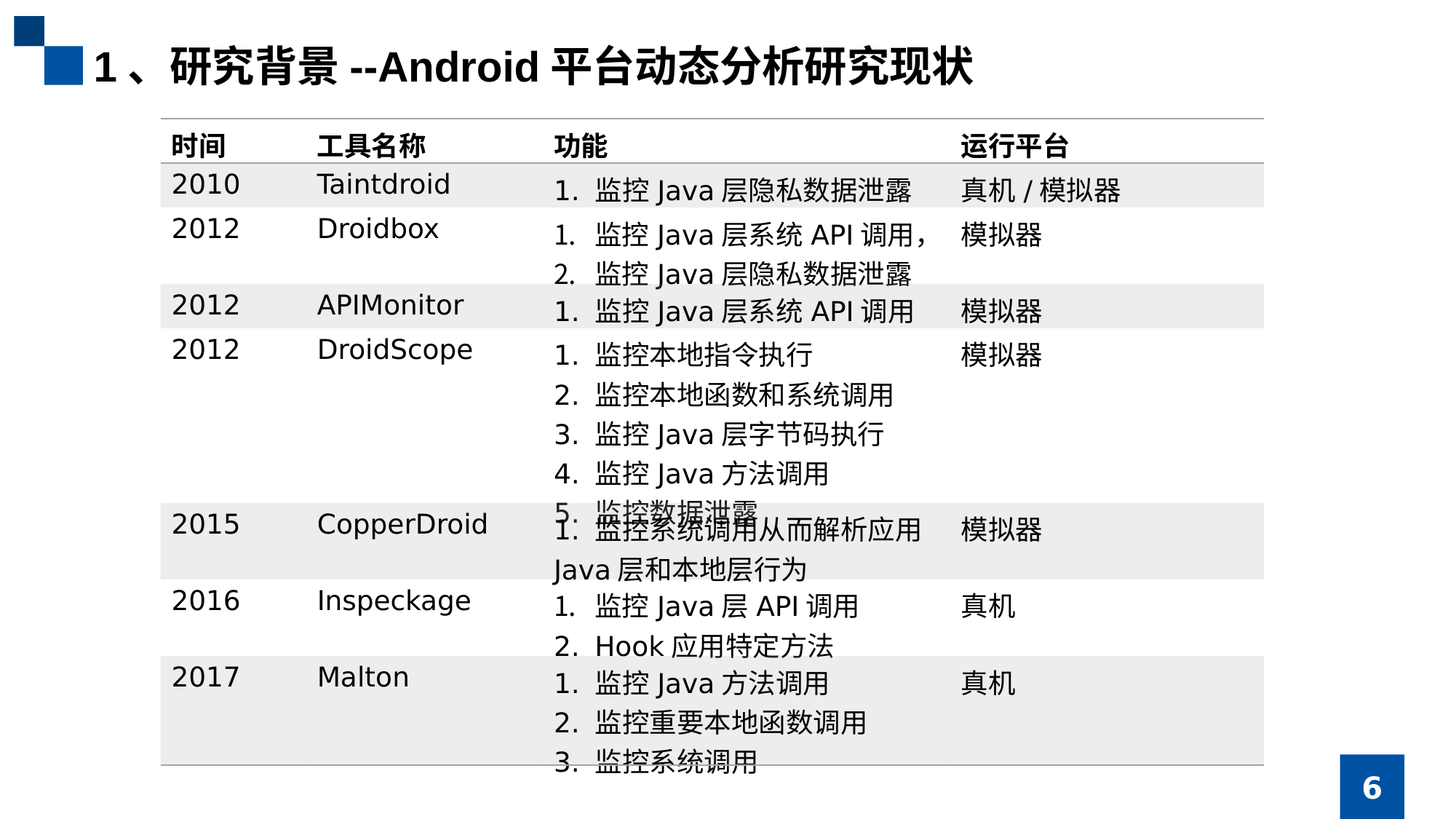

1、研究背景--Android平台动态分析研究现状
| 时间 | 工具名称 | 功能 | 运行平台 |
| --- | --- | --- | --- |
| 2010 | Taintdroid | 1. 监控Java层隐私数据泄露 | 真机/模拟器 |
| 2012 | Droidbox | 监控Java层系统API调用， 监控Java层隐私数据泄露 | 模拟器 |
| 2012 | APIMonitor | 1. 监控Java层系统API调用 | 模拟器 |
| 2012 | DroidScope | 1. 监控本地指令执行 2. 监控本地函数和系统调用 3. 监控Java层字节码执行 4. 监控Java方法调用 5. 监控数据泄露 | 模拟器 |
| 2015 | CopperDroid | 1. 监控系统调用从而解析应用Java层和本地层行为 | 模拟器 |
| 2016 | Inspeckage | 监控Java层API调用 Hook应用特定方法 | 真机 |
| 2017 | Malton | 1. 监控Java方法调用 2. 监控重要本地函数调用 3. 监控系统调用 | 真机 |
6